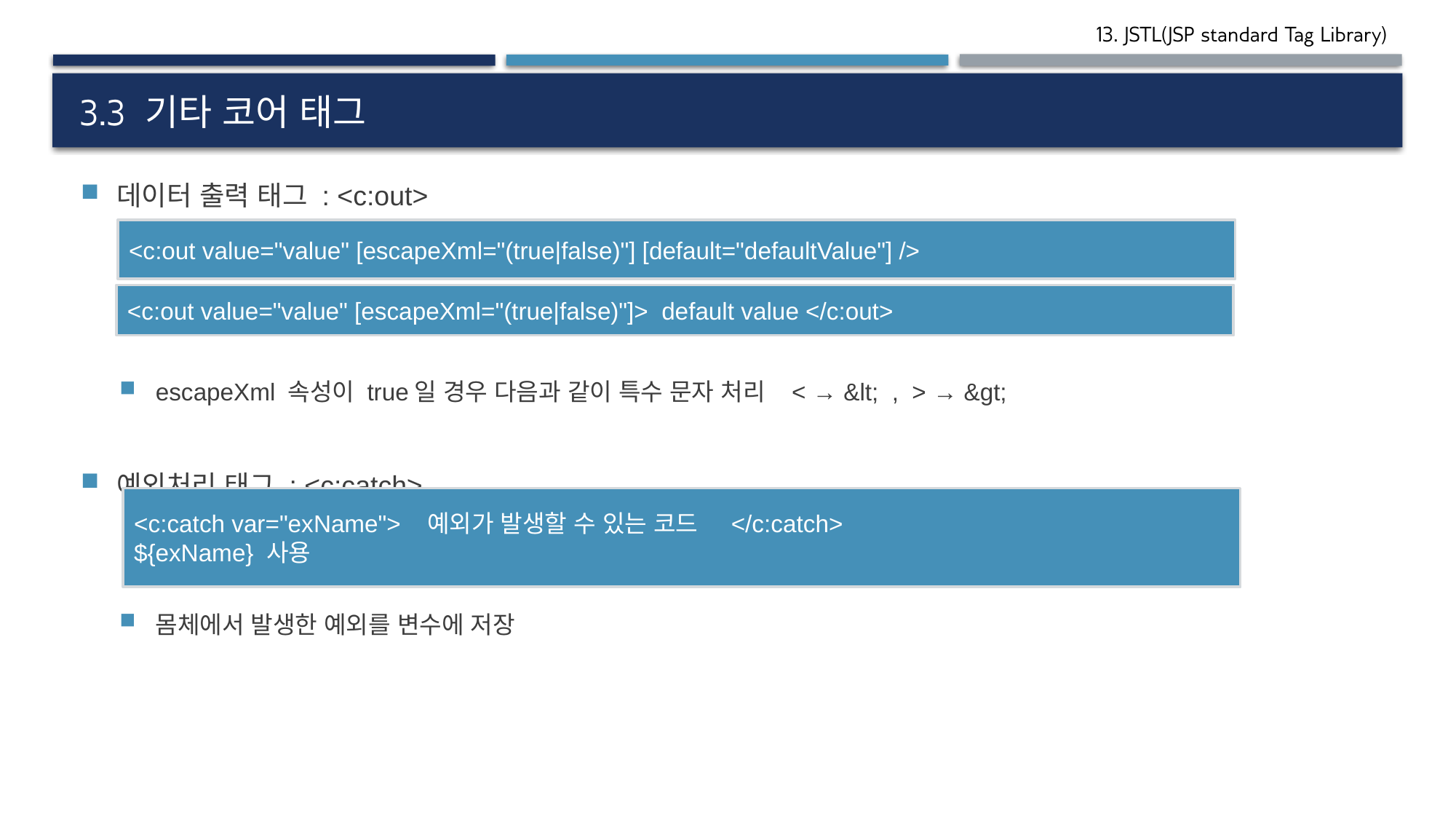

# 3.3 기타 코어 태그
데이터 출력 태그 : <c:out>

escapeXml 속성이 true일 경우 다음과 같이 특수 문자 처리   < → &lt;  ,  > → &gt;

예외처리 태그 : <c:catch>

몸체에서 발생한 예외를 변수에 저장
<c:out value="value" [escapeXml="(true|false)"] [default="defaultValue"] />
<c:out value="value" [escapeXml="(true|false)"]>  default value </c:out>
<c:catch var="exName">   예외가 발생할 수 있는 코드    </c:catch>
${exName} 사용